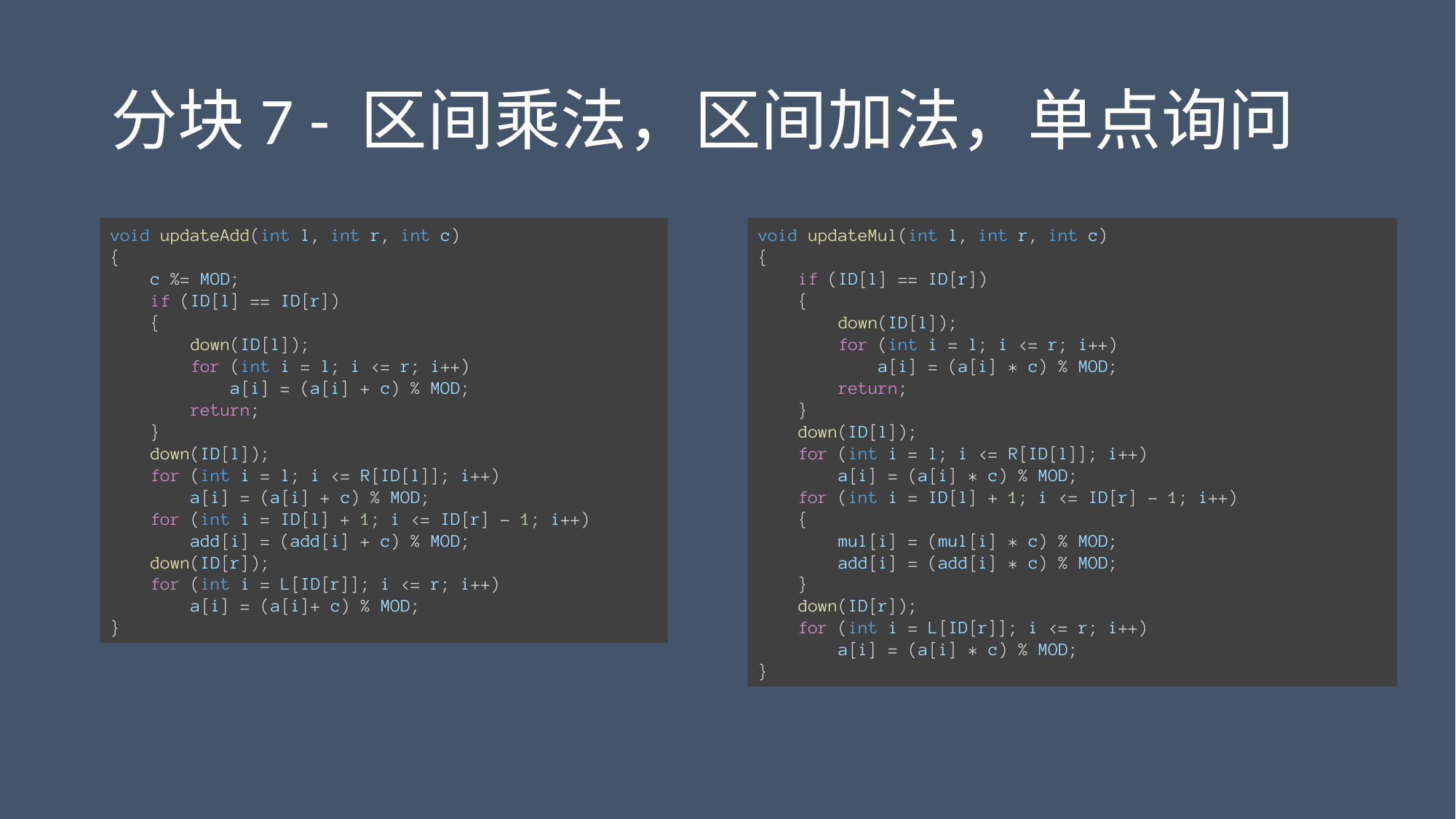

# 分块7 - 区间乘法，区间加法，单点询问
void updateAdd(int l, int r, int c)
{
    c %= MOD;
    if (ID[l] == ID[r])
    {
        down(ID[l]);
        for (int i = l; i <= r; i++)
            a[i] = (a[i] + c) % MOD;
        return;
    }
    down(ID[l]);
    for (int i = l; i <= R[ID[l]]; i++)
        a[i] = (a[i] + c) % MOD;
    for (int i = ID[l] + 1; i <= ID[r] - 1; i++)
        add[i] = (add[i] + c) % MOD;
    down(ID[r]);
    for (int i = L[ID[r]]; i <= r; i++)
        a[i] = (a[i]+ c) % MOD;
}
void updateMul(int l, int r, int c)
{
    if (ID[l] == ID[r])
    {
        down(ID[l]);
        for (int i = l; i <= r; i++)
            a[i] = (a[i] * c) % MOD;
        return;
    }
    down(ID[l]);
    for (int i = l; i <= R[ID[l]]; i++)
        a[i] = (a[i] * c) % MOD;
    for (int i = ID[l] + 1; i <= ID[r] - 1; i++)
    {
        mul[i] = (mul[i] * c) % MOD;
        add[i] = (add[i] * c) % MOD;
    }
    down(ID[r]);
    for (int i = L[ID[r]]; i <= r; i++)
        a[i] = (a[i] * c) % MOD;
}